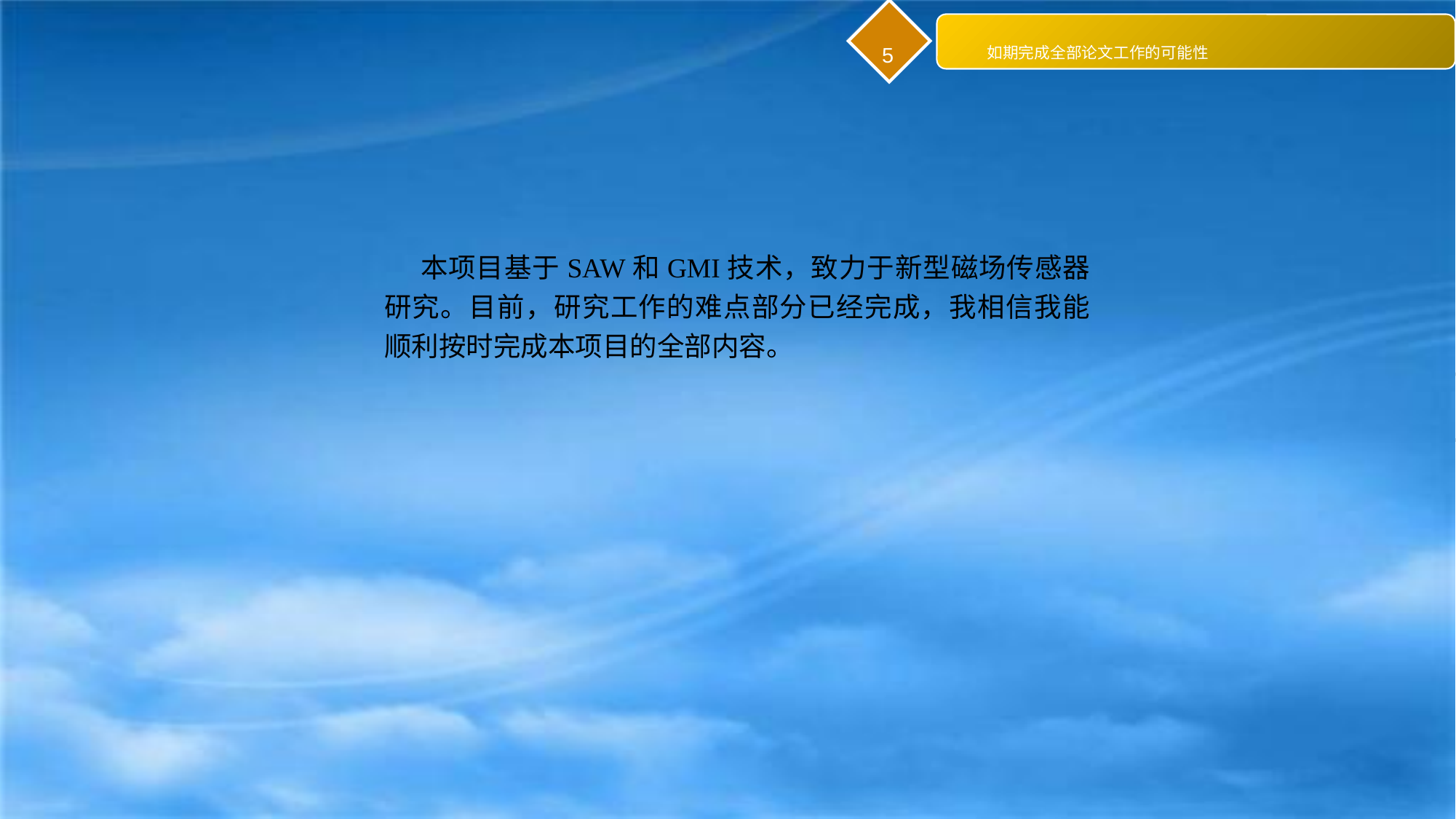

5

  如期完成全部论文工作的可能性
本项目基于SAW和GMI技术，致力于新型磁场传感器研究。目前，研究工作的难点部分已经完成，我相信我能顺利按时完成本项目的全部内容。